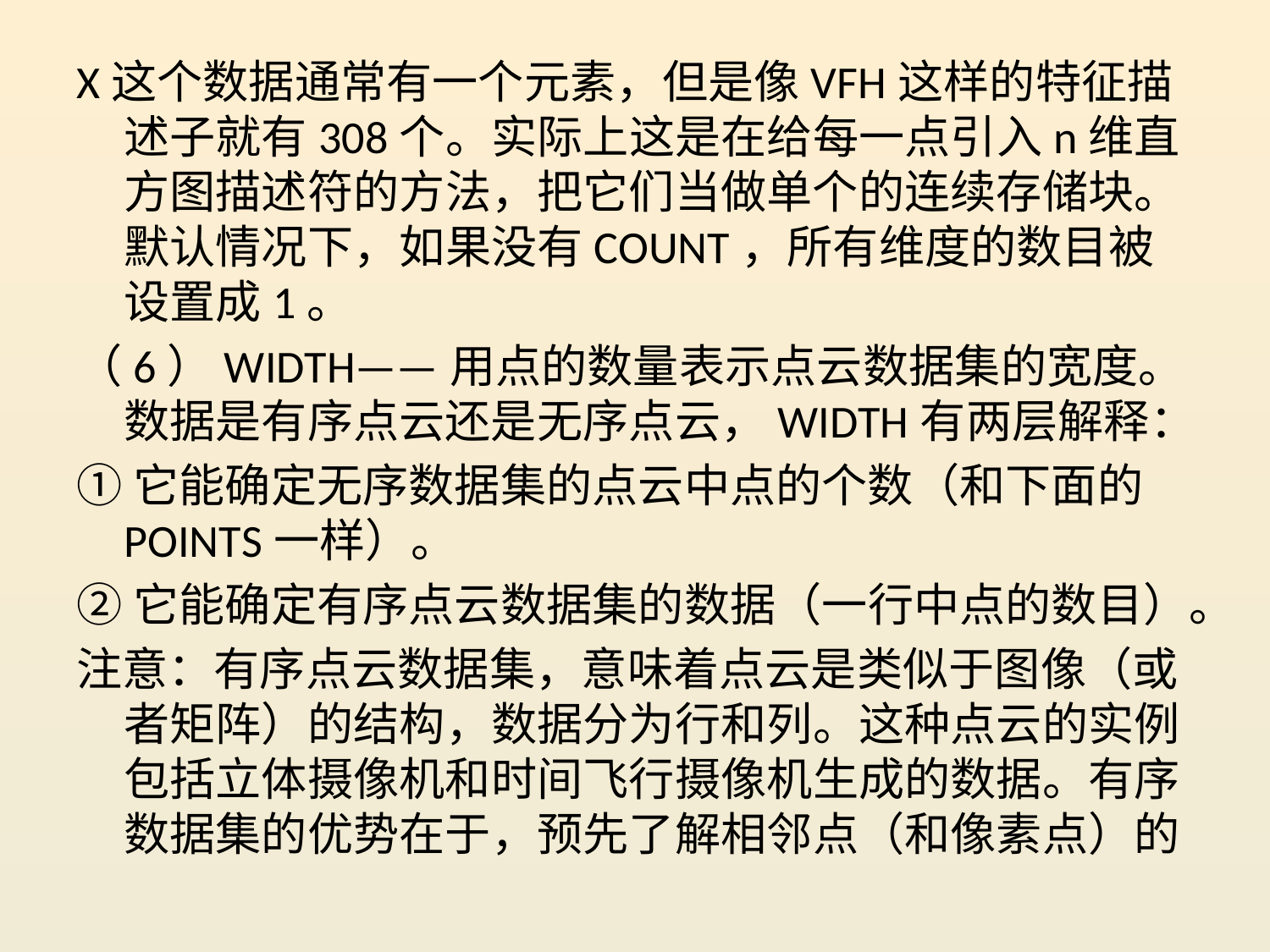

X这个数据通常有一个元素，但是像VFH这样的特征描述子就有308个。实际上这是在给每一点引入n维直方图描述符的方法，把它们当做单个的连续存储块。默认情况下，如果没有COUNT，所有维度的数目被设置成1。
（6）WIDTH——用点的数量表示点云数据集的宽度。数据是有序点云还是无序点云，WIDTH有两层解释：
①它能确定无序数据集的点云中点的个数（和下面的POINTS一样）。
②它能确定有序点云数据集的数据（一行中点的数目）。
注意：有序点云数据集，意味着点云是类似于图像（或者矩阵）的结构，数据分为行和列。这种点云的实例包括立体摄像机和时间飞行摄像机生成的数据。有序数据集的优势在于，预先了解相邻点（和像素点）的